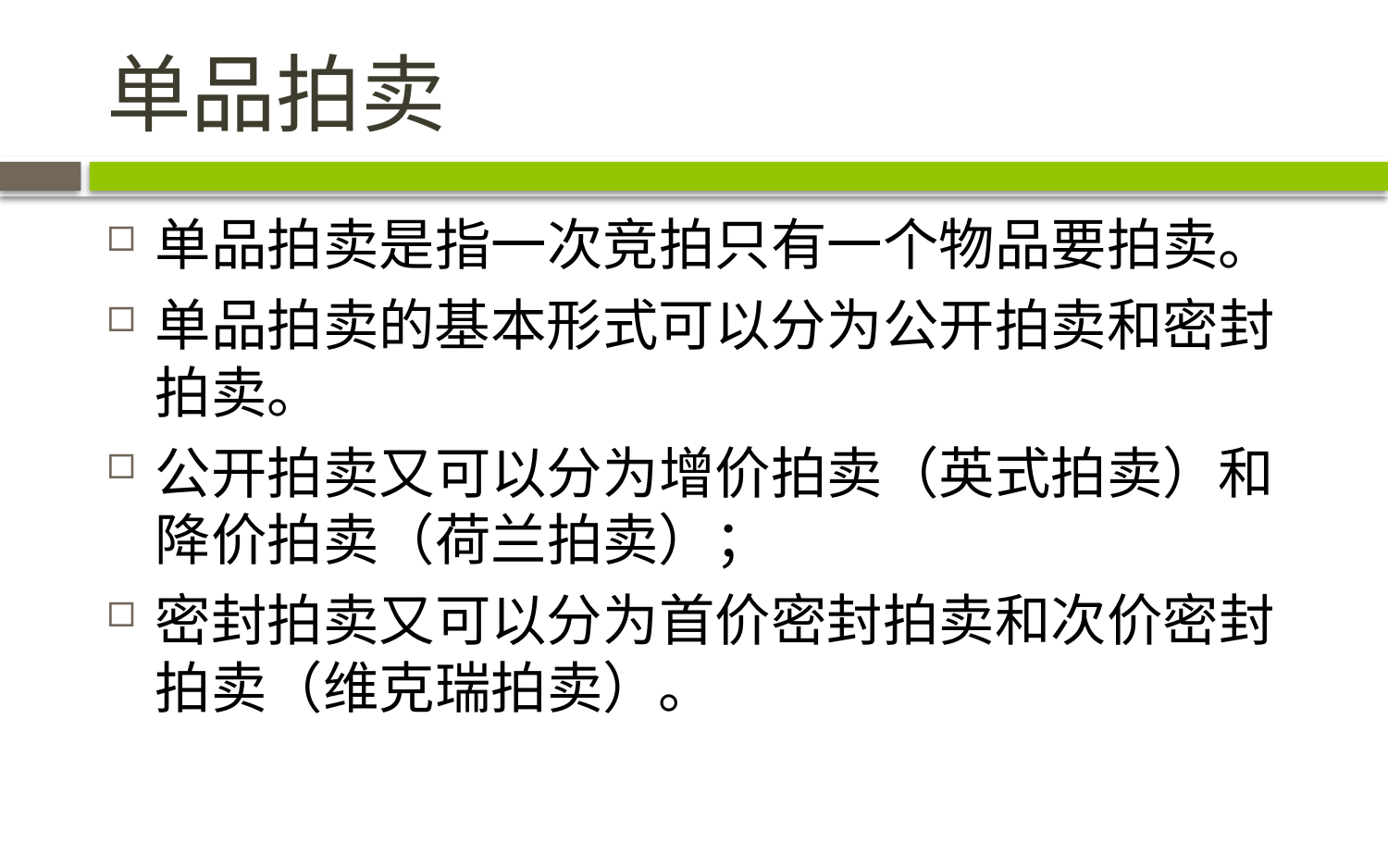

# 单品拍卖
单品拍卖是指一次竞拍只有一个物品要拍卖。
单品拍卖的基本形式可以分为公开拍卖和密封拍卖。
公开拍卖又可以分为增价拍卖（英式拍卖）和降价拍卖（荷兰拍卖）；
密封拍卖又可以分为首价密封拍卖和次价密封拍卖（维克瑞拍卖）。